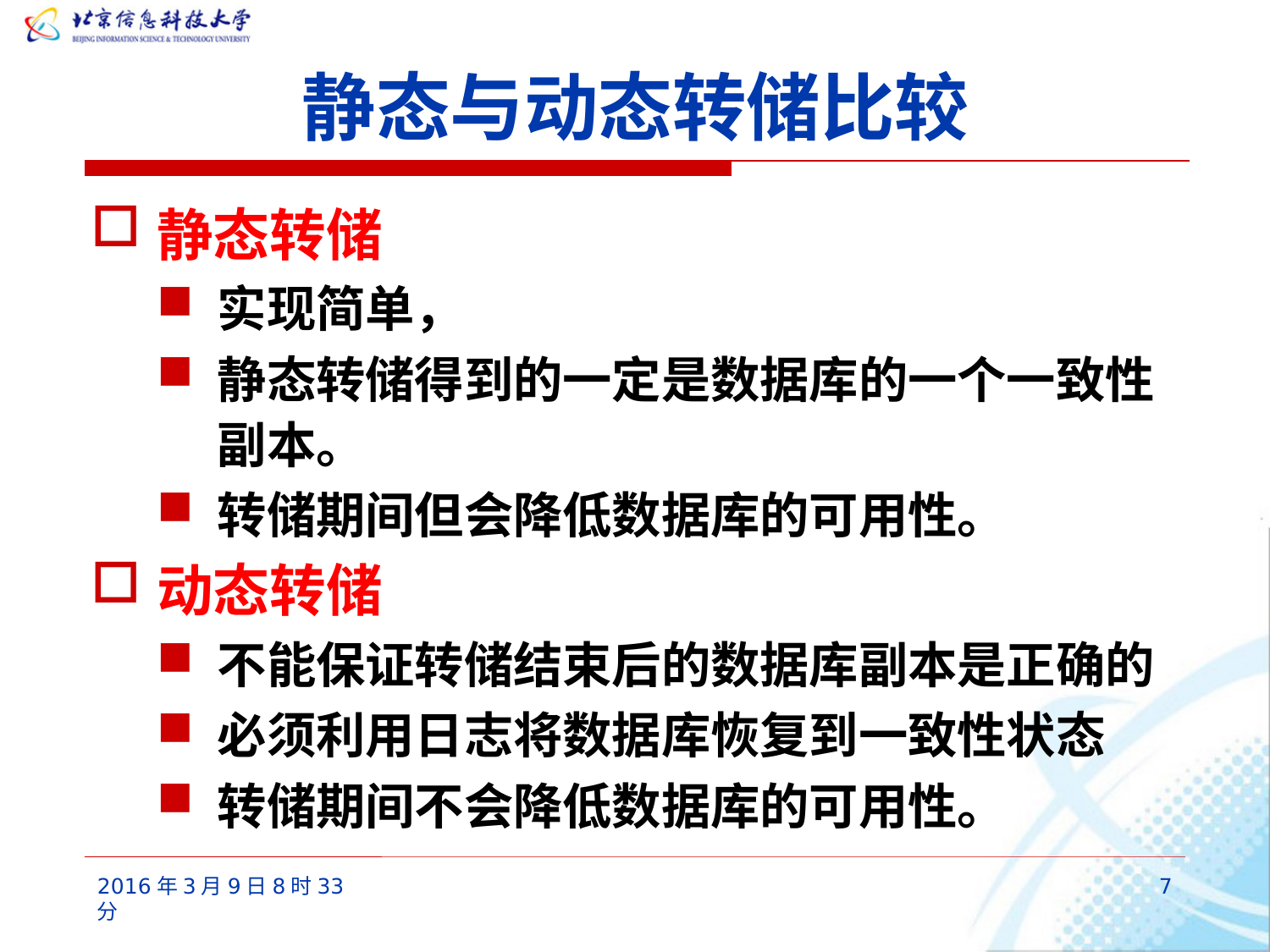

# 静态与动态转储比较
静态转储
实现简单，
静态转储得到的一定是数据库的一个一致性副本。
转储期间但会降低数据库的可用性。
动态转储
不能保证转储结束后的数据库副本是正确的
必须利用日志将数据库恢复到一致性状态
转储期间不会降低数据库的可用性。
2016年3月9日8时33分
7